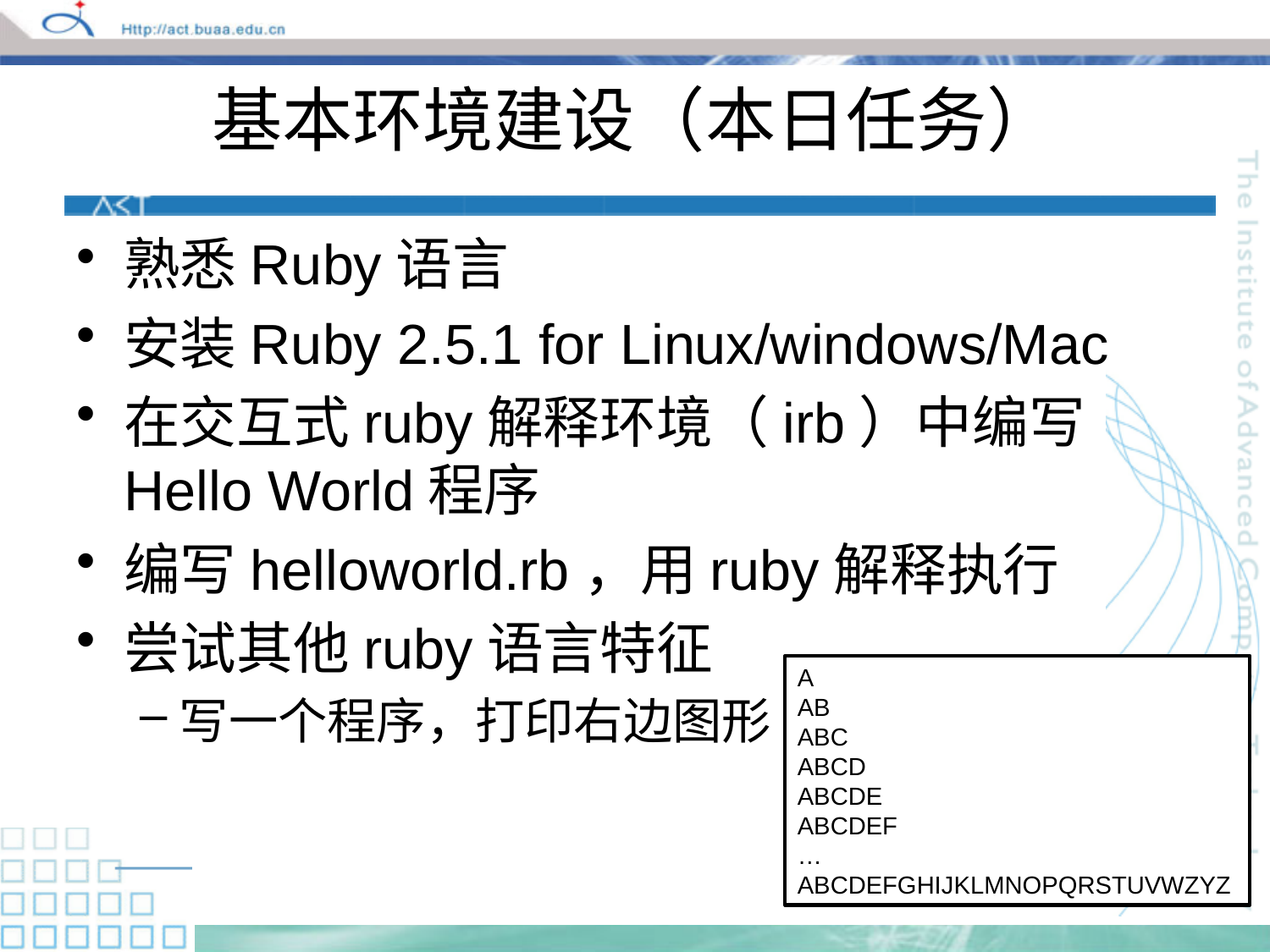

# 基本环境建设（本日任务）
熟悉Ruby语言
安装Ruby 2.5.1 for Linux/windows/Mac
在交互式ruby解释环境（irb）中编写Hello World程序
编写helloworld.rb，用ruby解释执行
尝试其他ruby语言特征
写一个程序，打印右边图形
A
AB
ABC
ABCD
ABCDE
ABCDEF
…
ABCDEFGHIJKLMNOPQRSTUVWZYZ